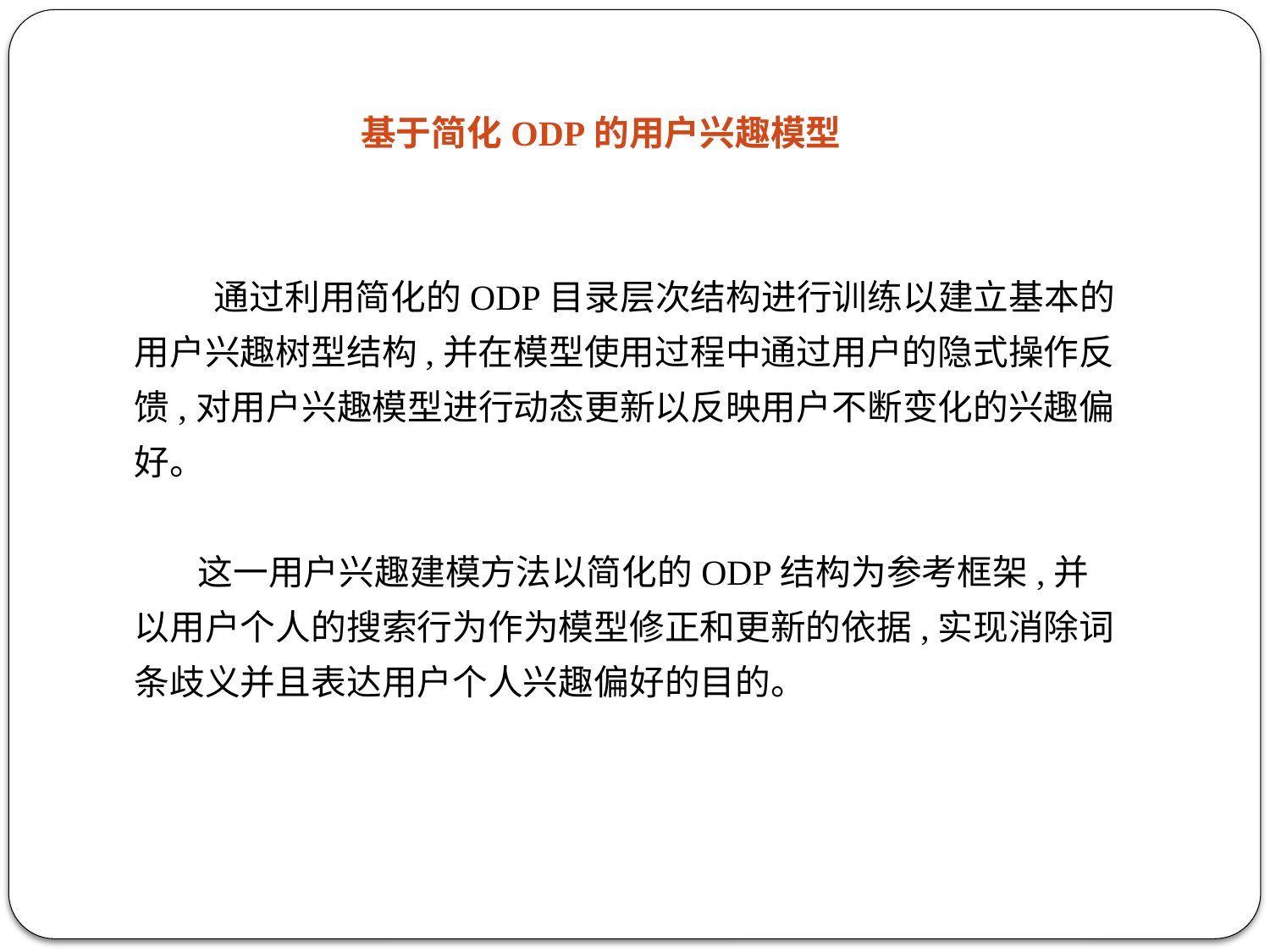

基于简化ODP的用户兴趣模型
 通过利用简化的ODP目录层次结构进行训练以建立基本的用户兴趣树型结构,并在模型使用过程中通过用户的隐式操作反馈,对用户兴趣模型进行动态更新以反映用户不断变化的兴趣偏好。

这一用户兴趣建模方法以简化的ODP结构为参考框架,并以用户个人的搜索行为作为模型修正和更新的依据,实现消除词条歧义并且表达用户个人兴趣偏好的目的。